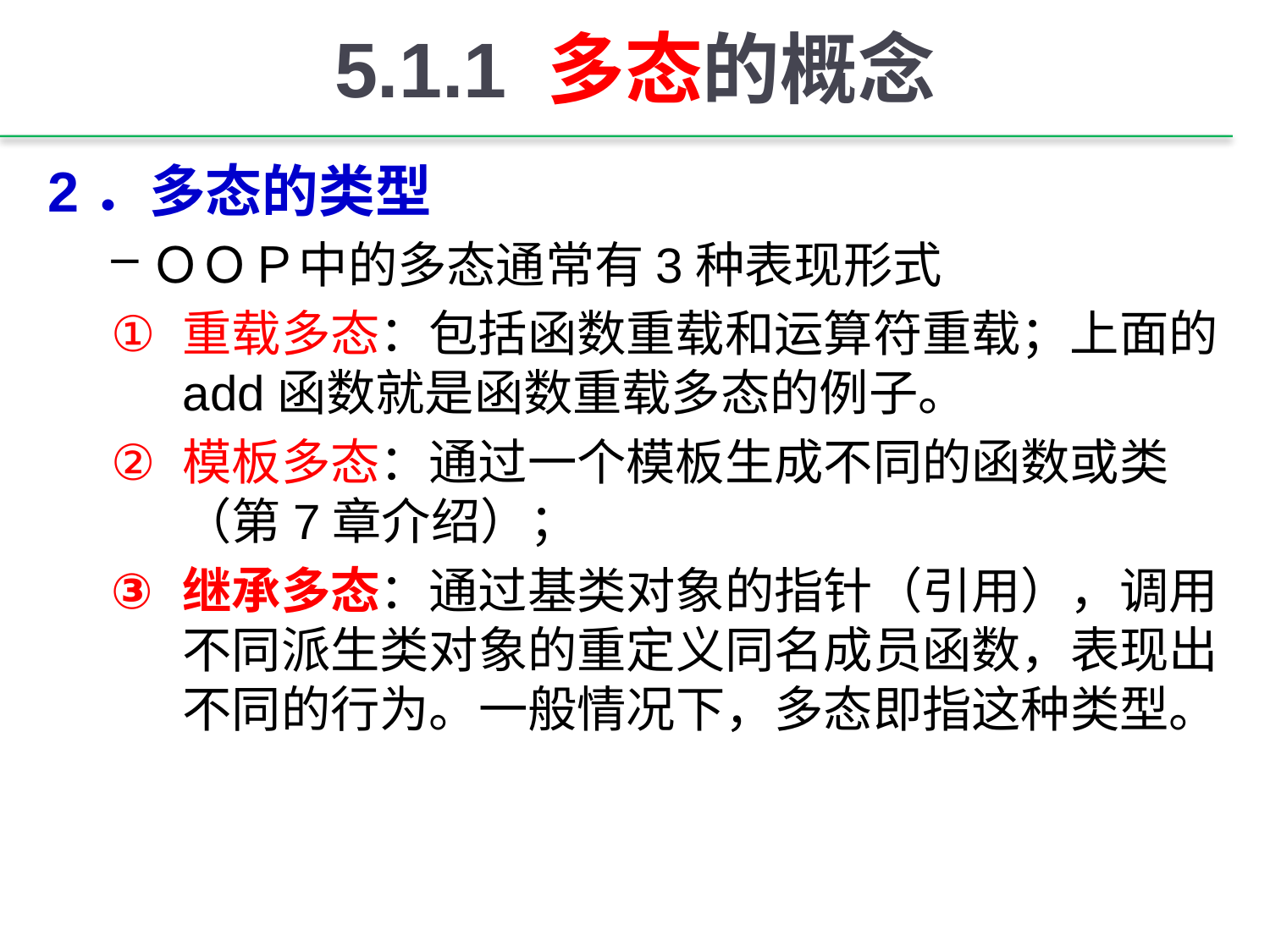

# 5.1.1 多态的概念
2．多态的类型
ＯＯＰ中的多态通常有3种表现形式
重载多态：包括函数重载和运算符重载；上面的add函数就是函数重载多态的例子。
模板多态：通过一个模板生成不同的函数或类（第7章介绍）；
继承多态：通过基类对象的指针（引用），调用不同派生类对象的重定义同名成员函数，表现出不同的行为。一般情况下，多态即指这种类型。